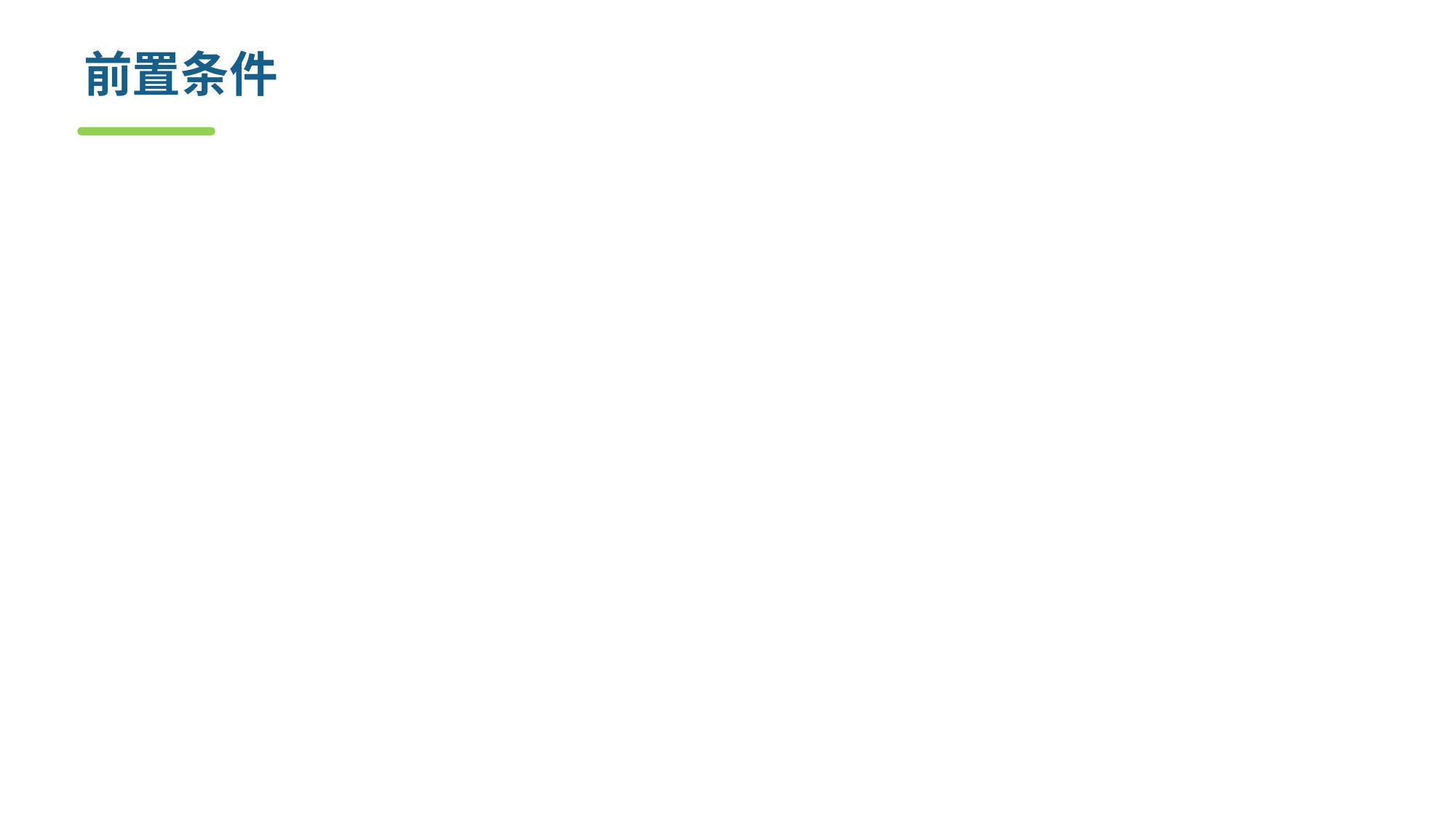

# 前置条件
 Use-case 启动的约束条件
 不是触发Use-case 的事件
 可选的: 仅当需要时才用

示例：
必须满足下面的前置条件，ATM 系统才能出钞：
必须能进入 ATM 网络。
ATM 必须处于准备接受交易的状态。
ATM 中必须备有一些现金可供出钞。
ATM 必须备有足够的纸张打印至少一次交易的收据

75